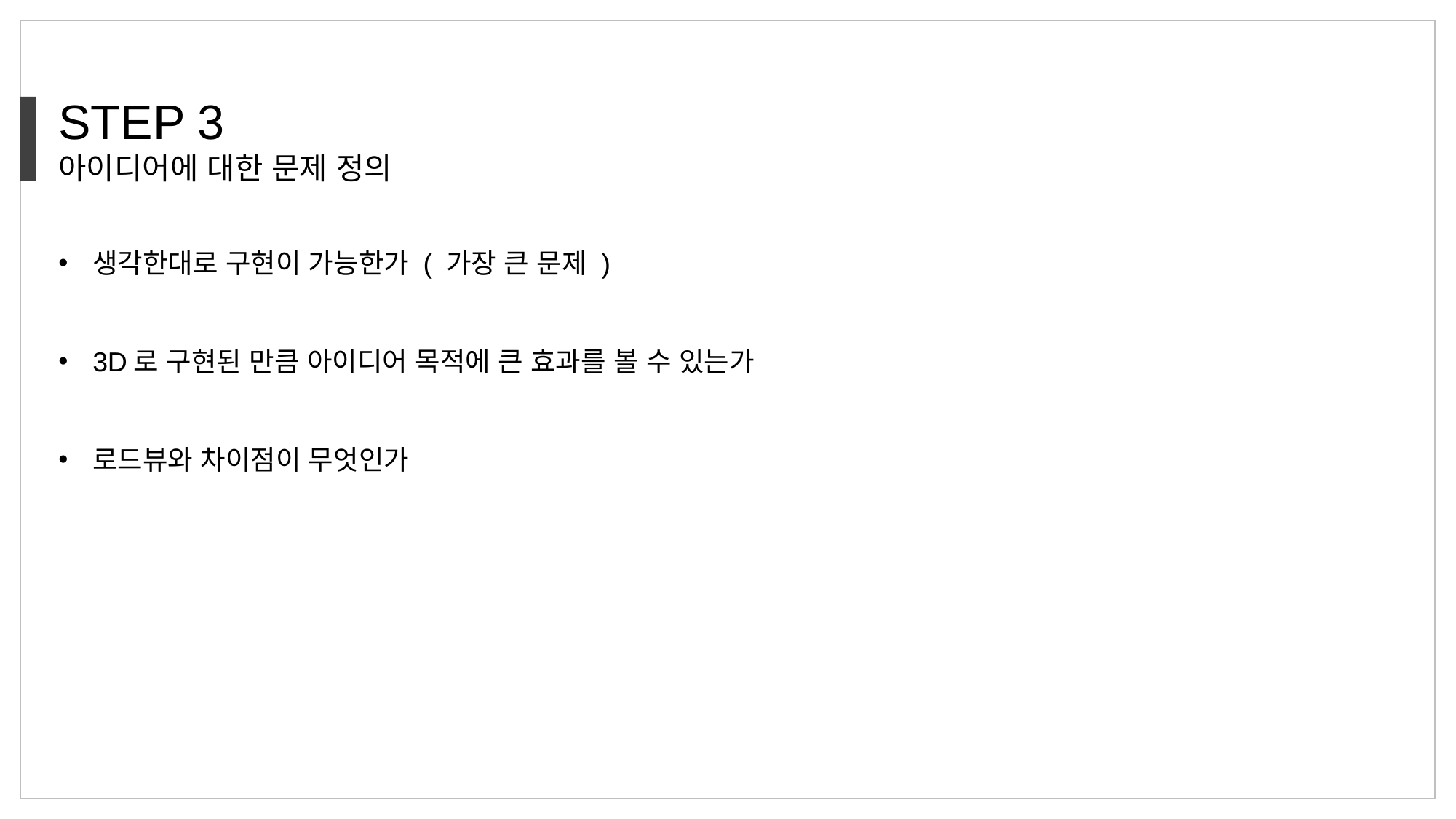

STEP 3
아이디어에 대한 문제 정의

생각한대로 구현이 가능한가 ( 가장 큰 문제 )

3D로 구현된 만큼 아이디어 목적에 큰 효과를 볼 수 있는가

로드뷰와 차이점이 무엇인가